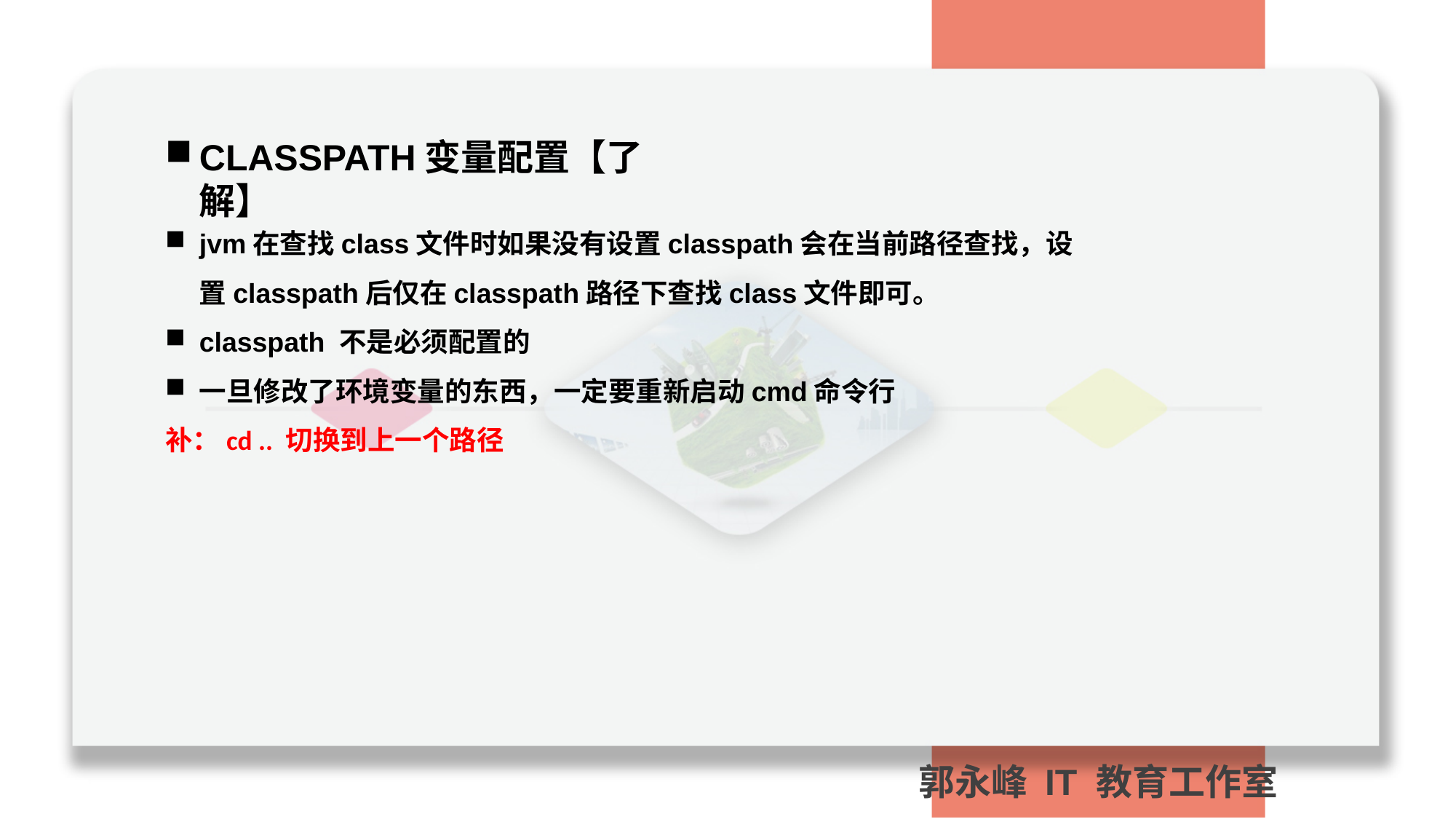

CLASSPATH变量配置【了解】
jvm在查找class文件时如果没有设置classpath会在当前路径查找，设置classpath后仅在classpath路径下查找class文件即可。
classpath 不是必须配置的
一旦修改了环境变量的东西，一定要重新启动cmd命令行
补：cd .. 切换到上一个路径